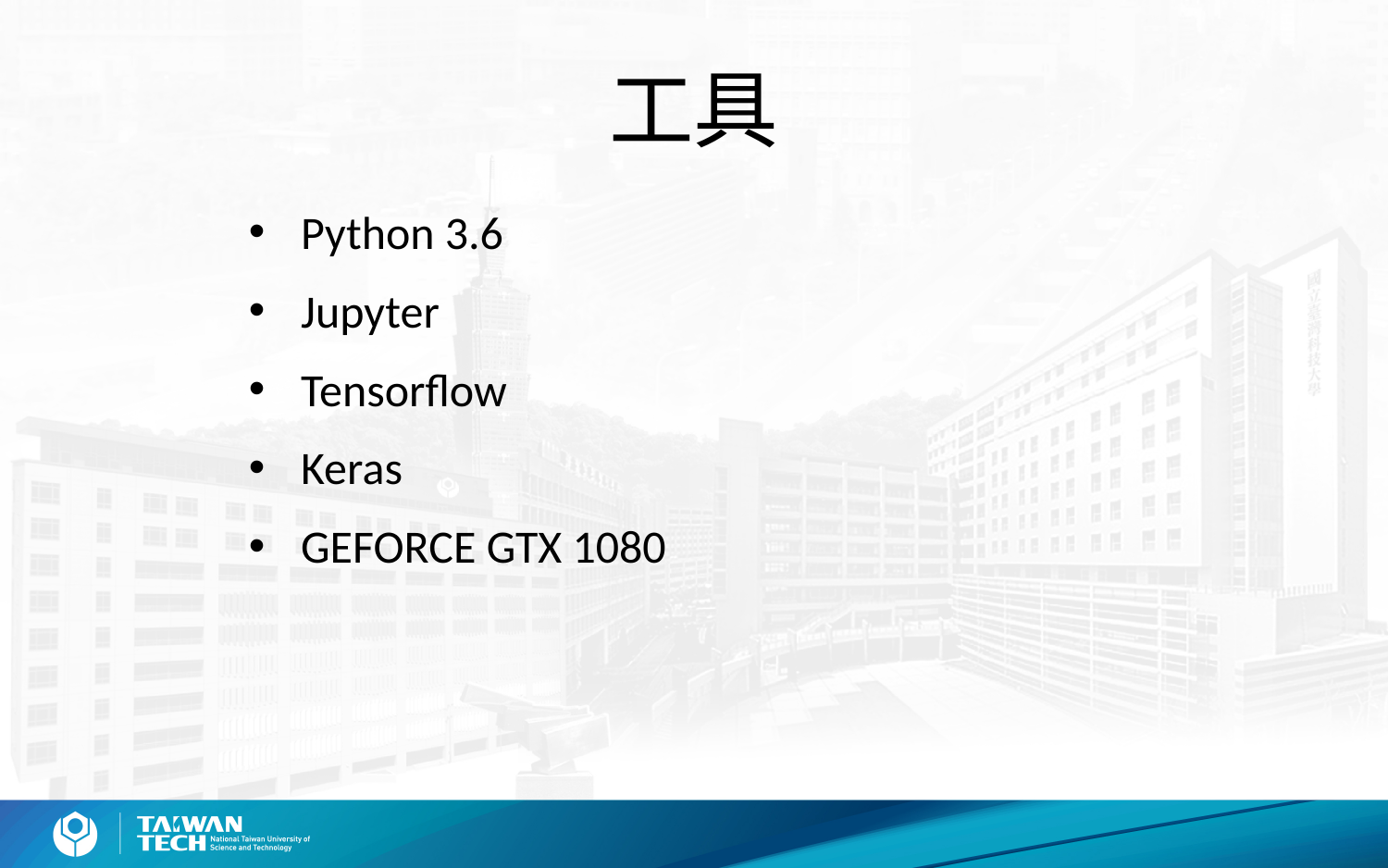

# 工具
Python 3.6
Jupyter
Tensorflow
Keras
GEFORCE GTX 1080